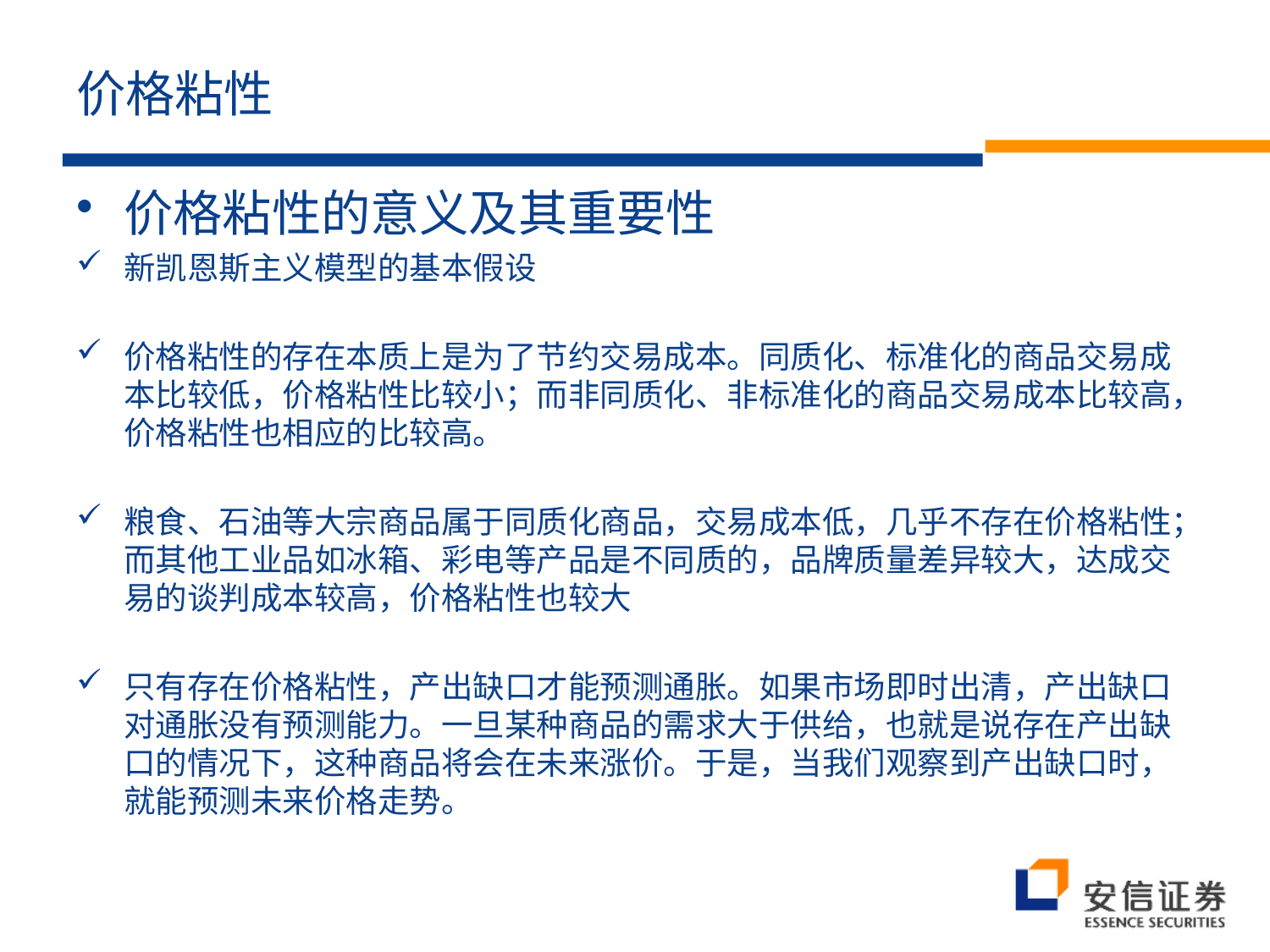

# 价格粘性
价格粘性的意义及其重要性
新凯恩斯主义模型的基本假设

价格粘性的存在本质上是为了节约交易成本。同质化、标准化的商品交易成本比较低，价格粘性比较小；而非同质化、非标准化的商品交易成本比较高，价格粘性也相应的比较高。

粮食、石油等大宗商品属于同质化商品，交易成本低，几乎不存在价格粘性；而其他工业品如冰箱、彩电等产品是不同质的，品牌质量差异较大，达成交易的谈判成本较高，价格粘性也较大

只有存在价格粘性，产出缺口才能预测通胀。如果市场即时出清，产出缺口对通胀没有预测能力。一旦某种商品的需求大于供给，也就是说存在产出缺口的情况下，这种商品将会在未来涨价。于是，当我们观察到产出缺口时，就能预测未来价格走势。